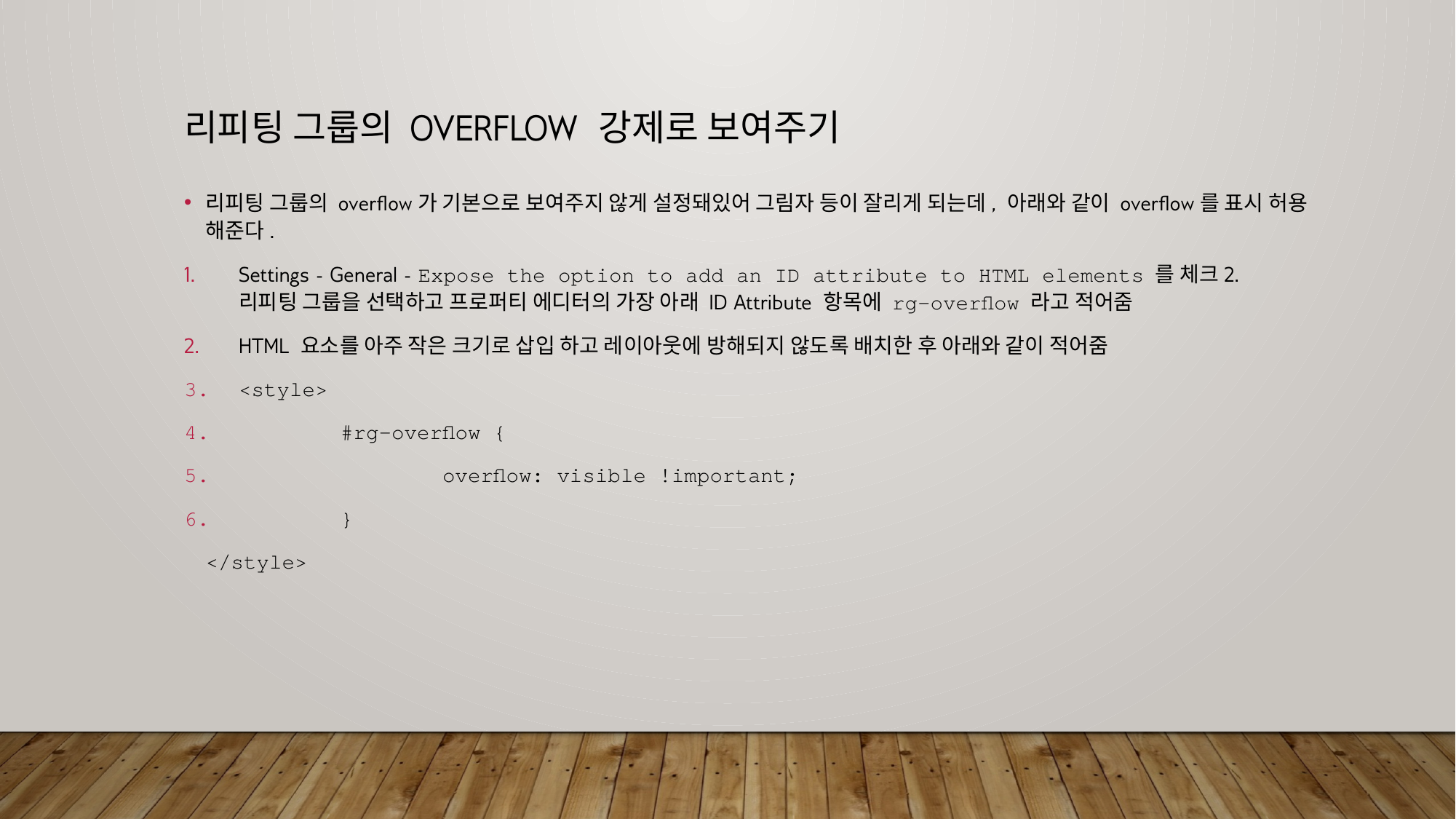

# 리피팅 그룹의 overflow 강제로 보여주기
리피팅 그룹의 overflow가 기본으로 보여주지 않게 설정돼있어 그림자 등이 잘리게 되는데, 아래와 같이 overflow를 표시 허용 해준다.
Settings - General - Expose the option to add an ID attribute to HTML elements 를 체크2. 리피팅 그룹을 선택하고 프로퍼티 에디터의 가장 아래 ID Attribute 항목에 rg-overflow 라고 적어줌
HTML 요소를 아주 작은 크기로 삽입 하고 레이아웃에 방해되지 않도록 배치한 후 아래와 같이 적어줌
<style>
        #rg-overflow {
                overflow: visible !important;
        }
</style>